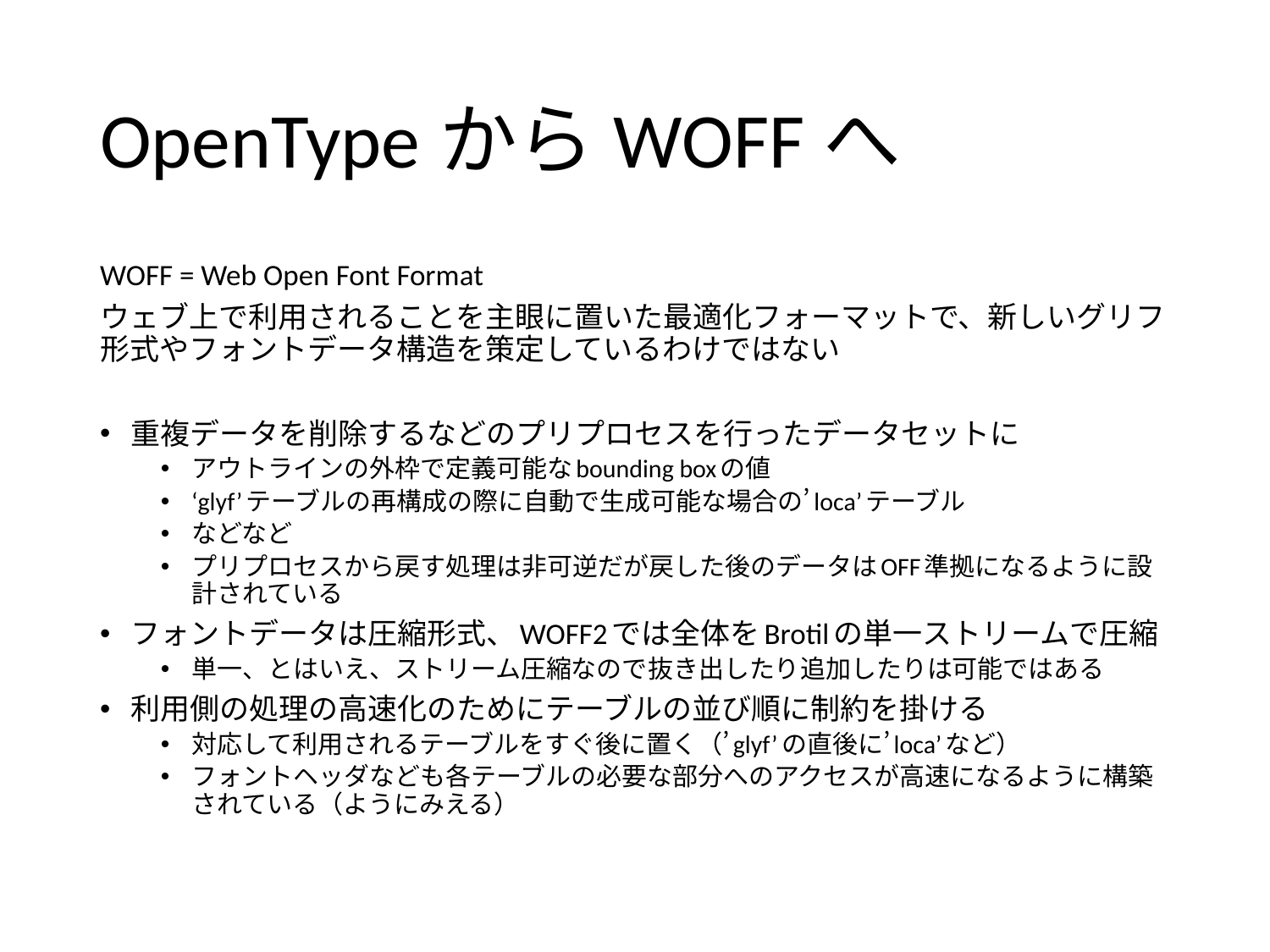

# OpenTypeからWOFFへ
WOFF = Web Open Font Format
ウェブ上で利用されることを主眼に置いた最適化フォーマットで、新しいグリフ形式やフォントデータ構造を策定しているわけではない

重複データを削除するなどのプリプロセスを行ったデータセットに
アウトラインの外枠で定義可能なbounding boxの値
‘glyf’テーブルの再構成の際に自動で生成可能な場合の’loca’テーブル
などなど
プリプロセスから戻す処理は非可逆だが戻した後のデータはOFF準拠になるように設計されている
フォントデータは圧縮形式、WOFF2では全体をBrotilの単一ストリームで圧縮
単一、とはいえ、ストリーム圧縮なので抜き出したり追加したりは可能ではある
利用側の処理の高速化のためにテーブルの並び順に制約を掛ける
対応して利用されるテーブルをすぐ後に置く（’glyf’の直後に’loca’など）
フォントヘッダなども各テーブルの必要な部分へのアクセスが高速になるように構築されている（ようにみえる）